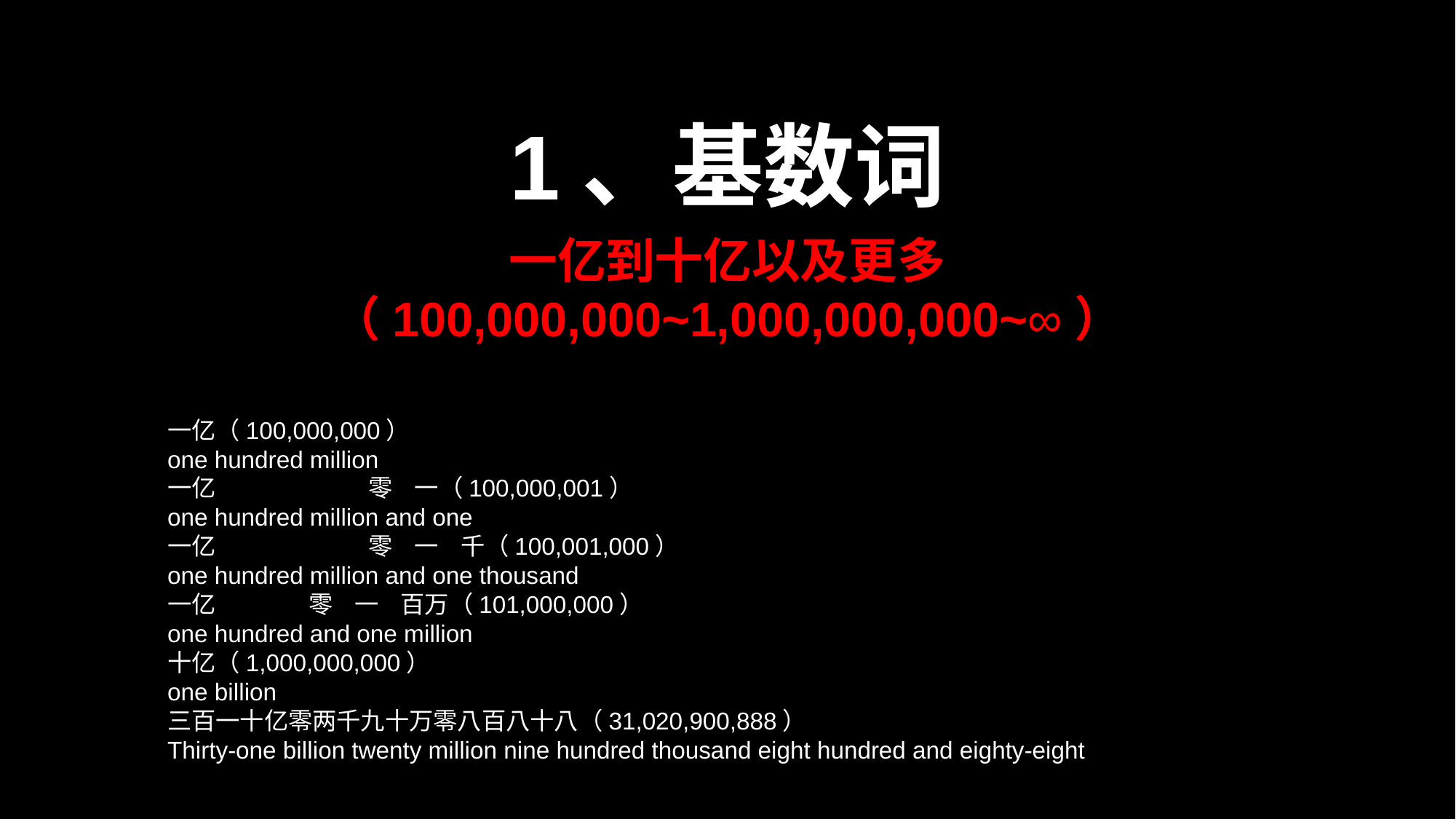

1、基数词
一亿到十亿以及更多
（100,000,000~1,000,000,000~∞）
一亿（100,000,000）
one hundred million
一亿                            零    一（100,000,001）
one hundred million and one
一亿                            零    一    千（100,001,000）
one hundred million and one thousand
一亿                 零    一    百万（101,000,000）
one hundred and one million
十亿（1,000,000,000）
one billion
三百一十亿零两千九十万零八百八十八（31,020,900,888）
Thirty-one billion twenty million nine hundred thousand eight hundred and eighty-eight